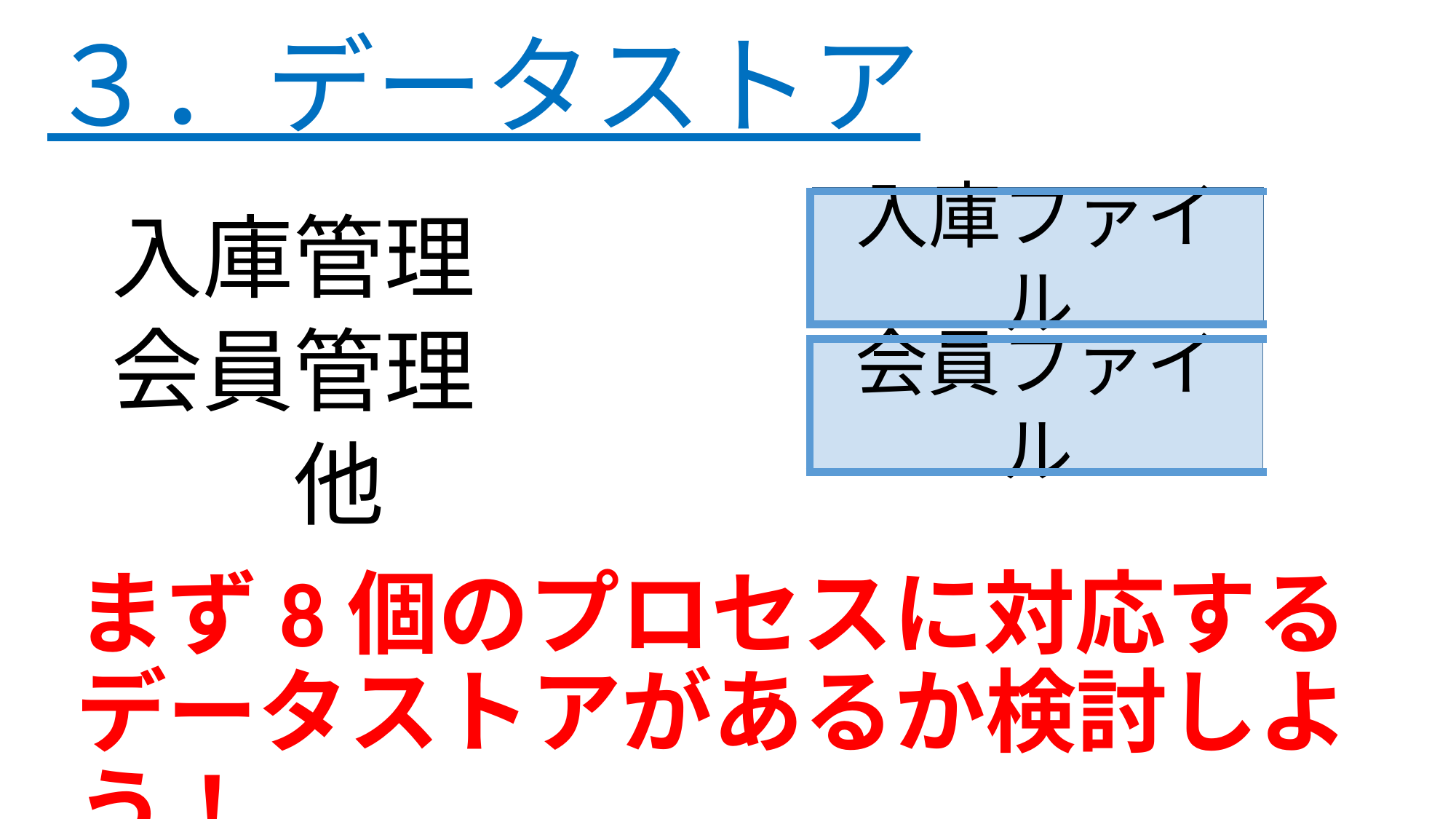

# ３．データストア
入庫ファイル
入庫管理
会員管理
　　他
会員ファイル
まず8個のプロセスに対応するデータストアがあるか検討しよう！